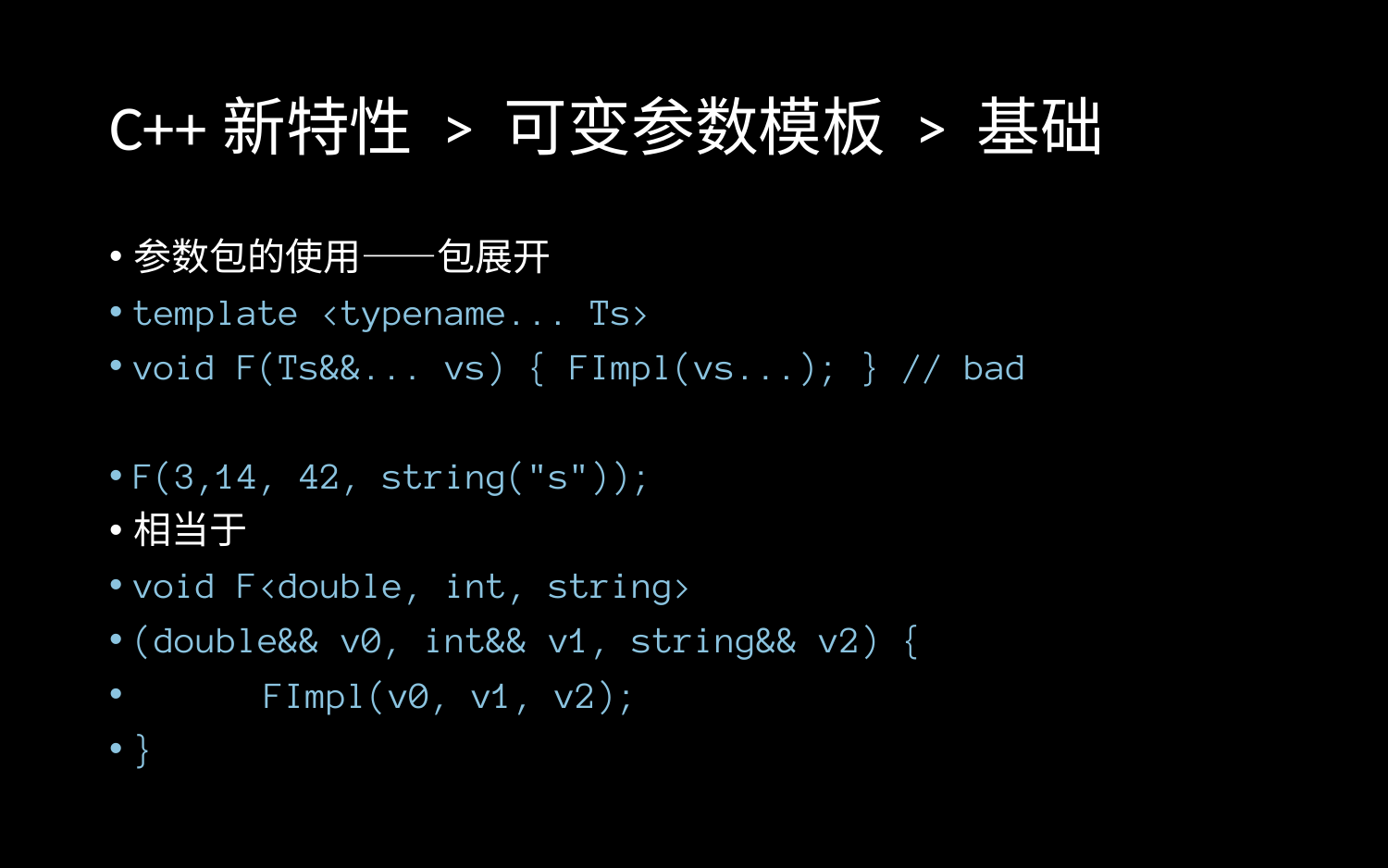

# C++新特性 > 可变参数模板 > 基础
参数包的使用——包展开
template <typename... Ts>
void F(Ts&&... vs) { FImpl(vs...); } // bad

F(3,14, 42, string("s"));
相当于
void F<double, int, string>
(double&& v0, int&& v1, string&& v2) {
	FImpl(v0, v1, v2);
}